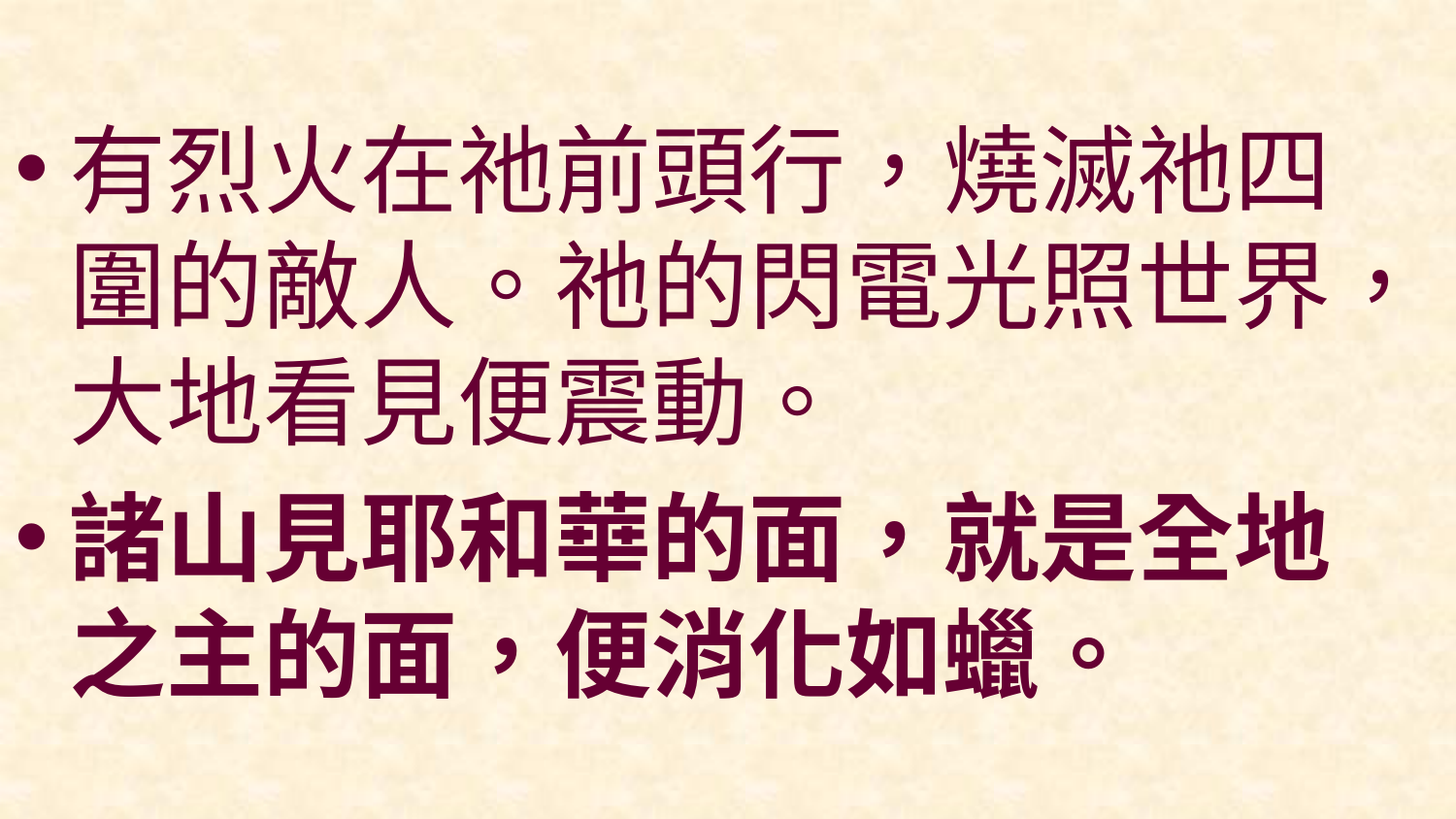

有烈火在祂前頭行，燒滅祂四圍的敵人。祂的閃電光照世界，大地看見便震動。
諸山見耶和華的面，就是全地之主的面，便消化如蠟。